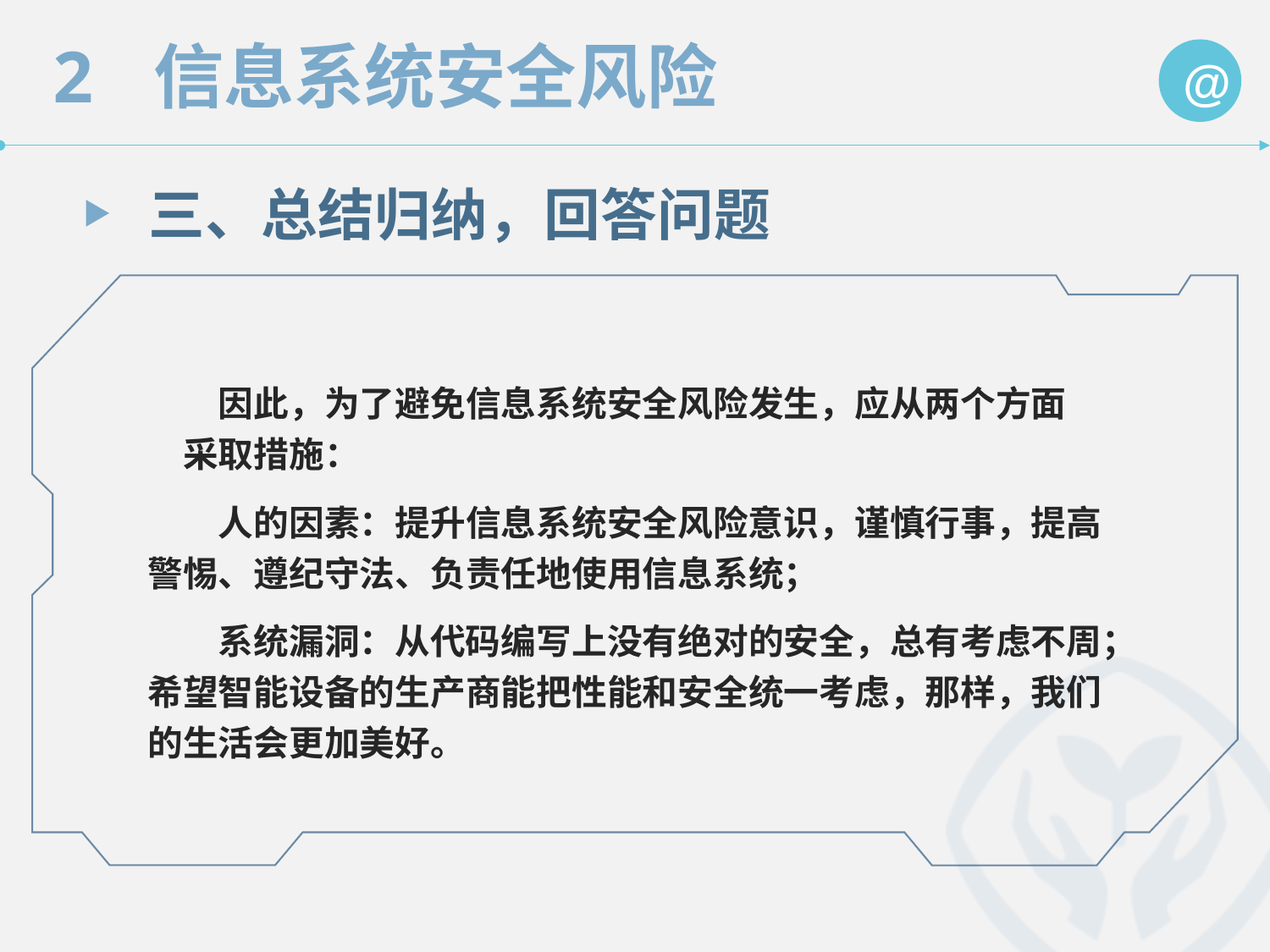

三、总结归纳，回答问题

　　因此，为了避免信息系统安全风险发生，应从两个方面　　采取措施：
　　人的因素：提升信息系统安全风险意识，谨慎行事，提高警惕、遵纪守法、负责任地使用信息系统；
　　系统漏洞：从代码编写上没有绝对的安全，总有考虑不周；希望智能设备的生产商能把性能和安全统一考虑，那样，我们的生活会更加美好。